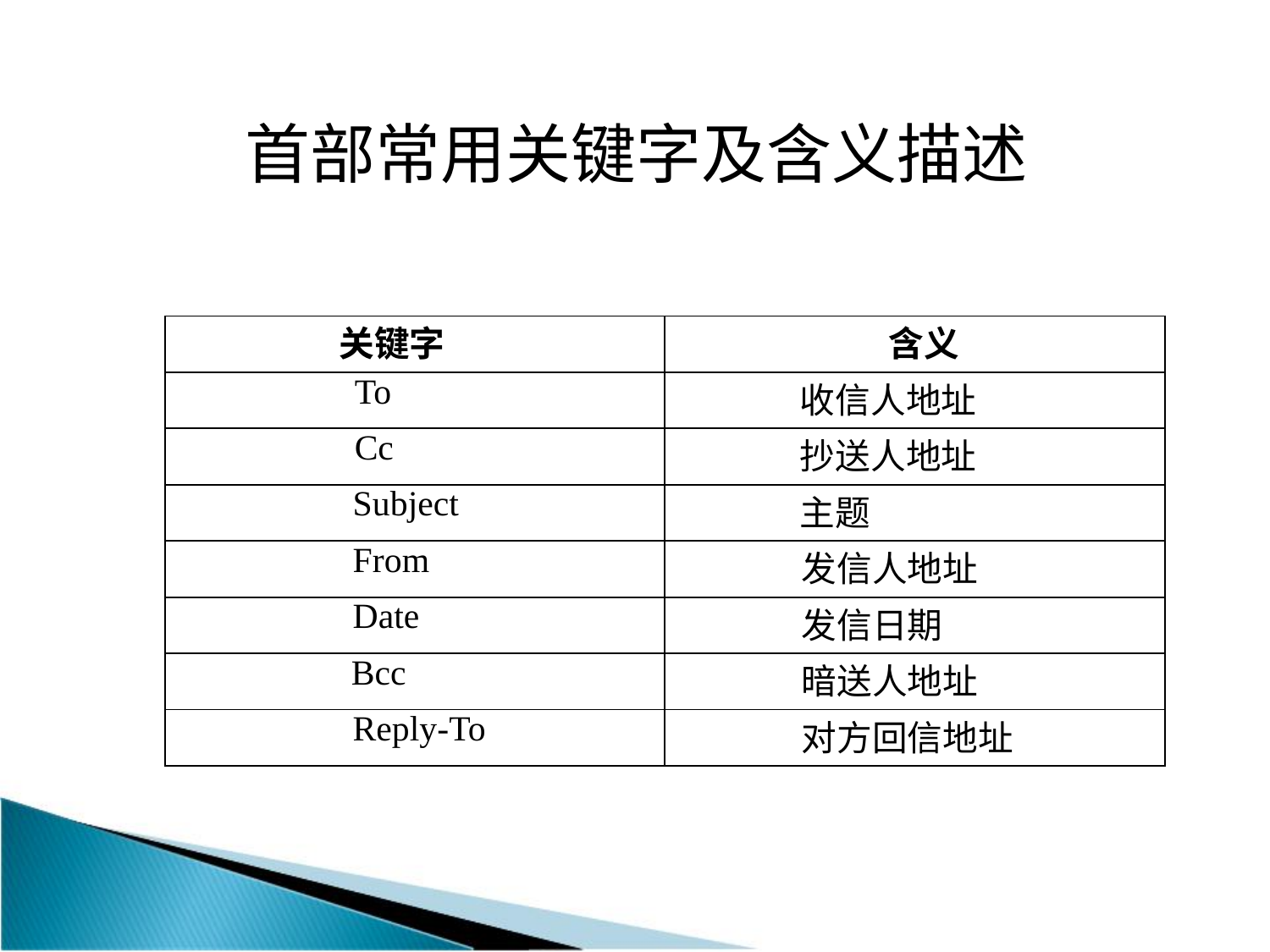

首部常用关键字及含义描述
| 关键字 | 含义 |
| --- | --- |
| To | 收信人地址 |
| Cc | 抄送人地址 |
| Subject | 主题 |
| From | 发信人地址 |
| Date | 发信日期 |
| Bcc | 暗送人地址 |
| Reply-To | 对方回信地址 |